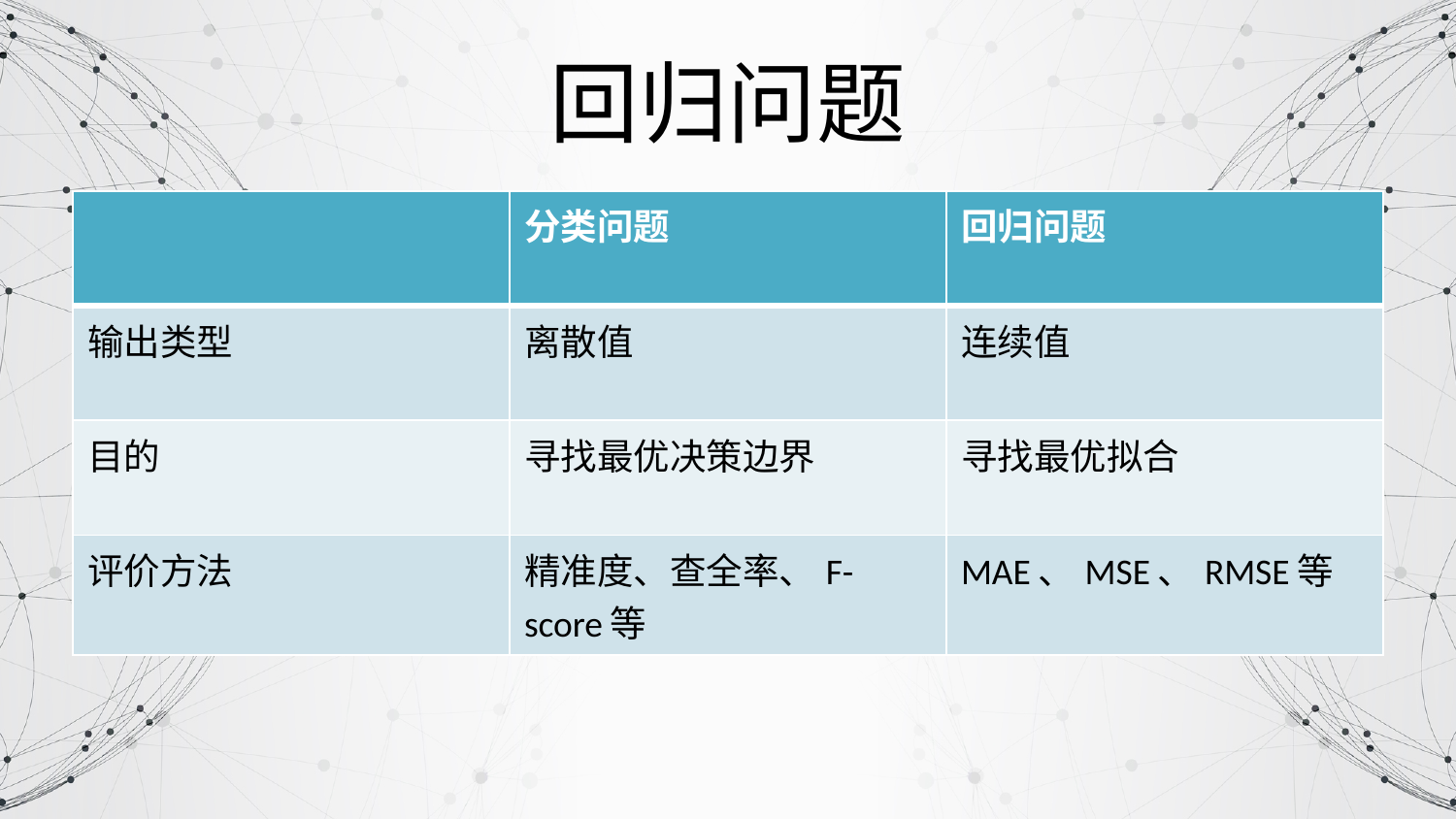

# 回归问题
|  | 分类问题 | 回归问题 |
| --- | --- | --- |
| 输出类型 | 离散值 | 连续值 |
| 目的 | 寻找最优决策边界 | 寻找最优拟合 |
| 评价方法 | 精准度、查全率、F-score等 | MAE、MSE、RMSE等 |